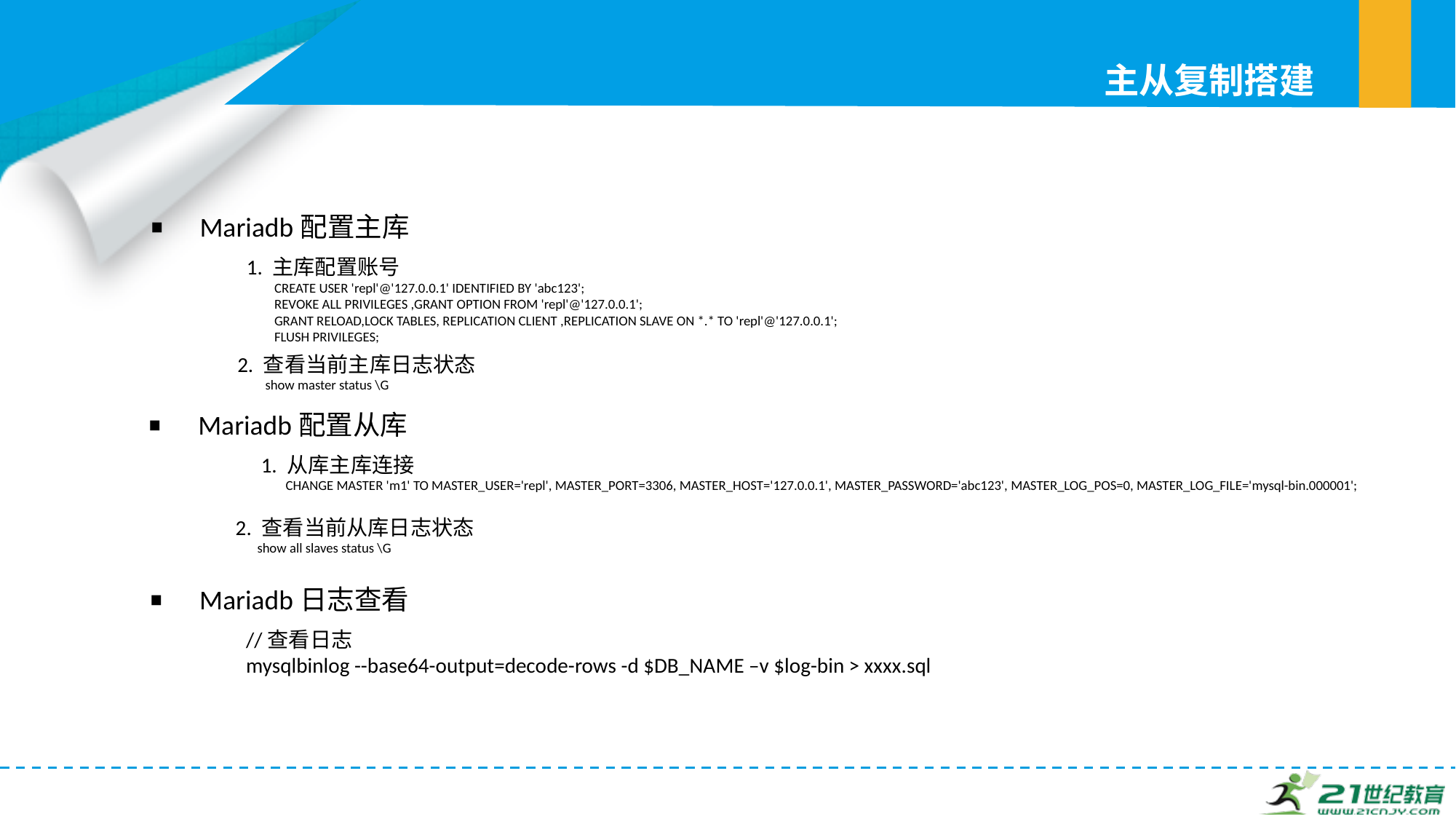

主从复制搭建

·
Mariadb配置主库
1. 主库配置账号
         CREATE USER 'repl'@'127.0.0.1' IDENTIFIED BY 'abc123';
         REVOKE ALL PRIVILEGES ,GRANT OPTION FROM 'repl'@'127.0.0.1';
         GRANT RELOAD,LOCK TABLES, REPLICATION CLIENT ,REPLICATION SLAVE ON *.* TO 'repl'@'127.0.0.1';
         FLUSH PRIVILEGES;
2. 查看当前主库日志状态
         show master status \G
·
Mariadb配置从库
1. 从库主库连接
        CHANGE MASTER 'm1' TO MASTER_USER='repl', MASTER_PORT=3306, MASTER_HOST='127.0.0.1', MASTER_PASSWORD='abc123', MASTER_LOG_POS=0, MASTER_LOG_FILE='mysql-bin.000001';
2. 查看当前从库日志状态
       show all slaves status \G
·
Mariadb日志查看
//查看日志
mysqlbinlog --base64-output=decode-rows -d $DB_NAME –v $log-bin > xxxx.sql